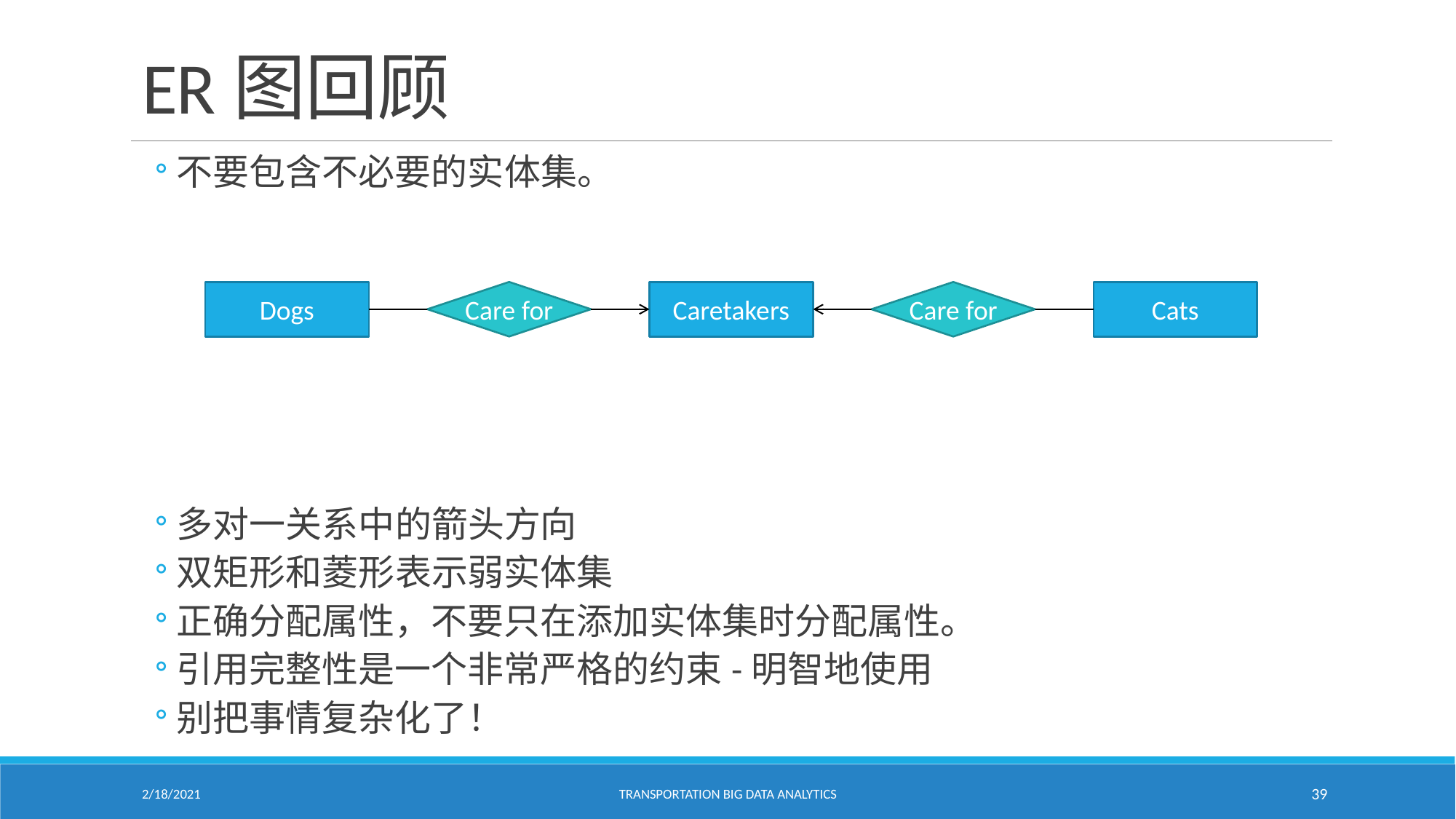

# ER图回顾
不要包含不必要的实体集。

多对一关系中的箭头方向
双矩形和菱形表示弱实体集
正确分配属性，不要只在添加实体集时分配属性。
引用完整性是一个非常严格的约束-明智地使用
别把事情复杂化了！
Dogs
Care for
Caretakers
Care for
Cats
2/18/2021
Transportation Big Data Analytics
39